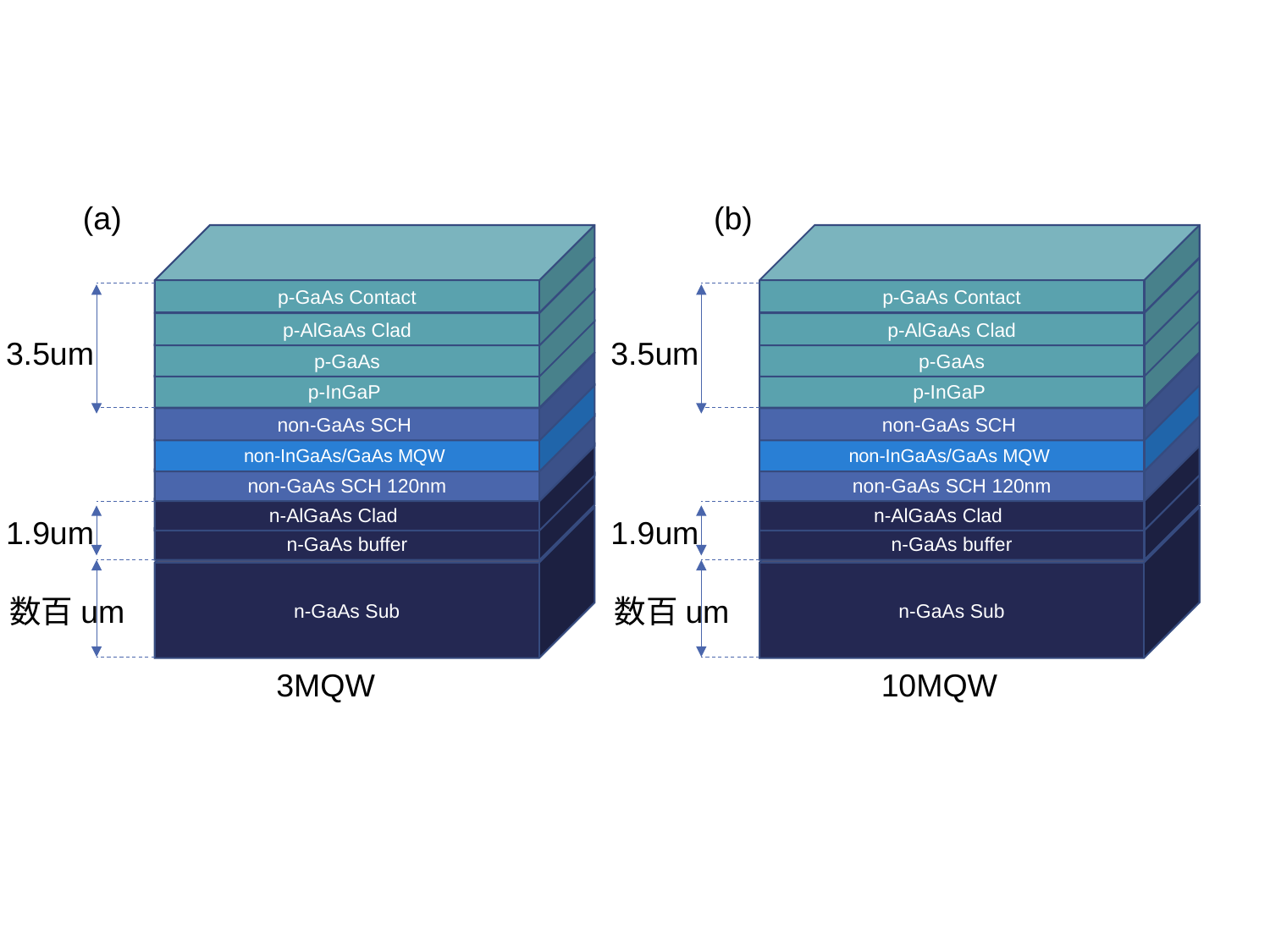

(a)
(b)
p-GaAs Contact
p-AlGaAs Clad
p-GaAs
p-InGaP
non-GaAs SCH
non-InGaAs/GaAs MQW
non-GaAs SCH 120nm
n-AlGaAs Clad
n-GaAs buffer
n-GaAs Sub
3MQW
3.5um
1.9um
数百um
p-GaAs Contact
p-AlGaAs Clad
p-GaAs
p-InGaP
non-GaAs SCH
non-InGaAs/GaAs MQW
non-GaAs SCH 120nm
n-AlGaAs Clad
n-GaAs buffer
n-GaAs Sub
10MQW
3.5um
1.9um
数百um